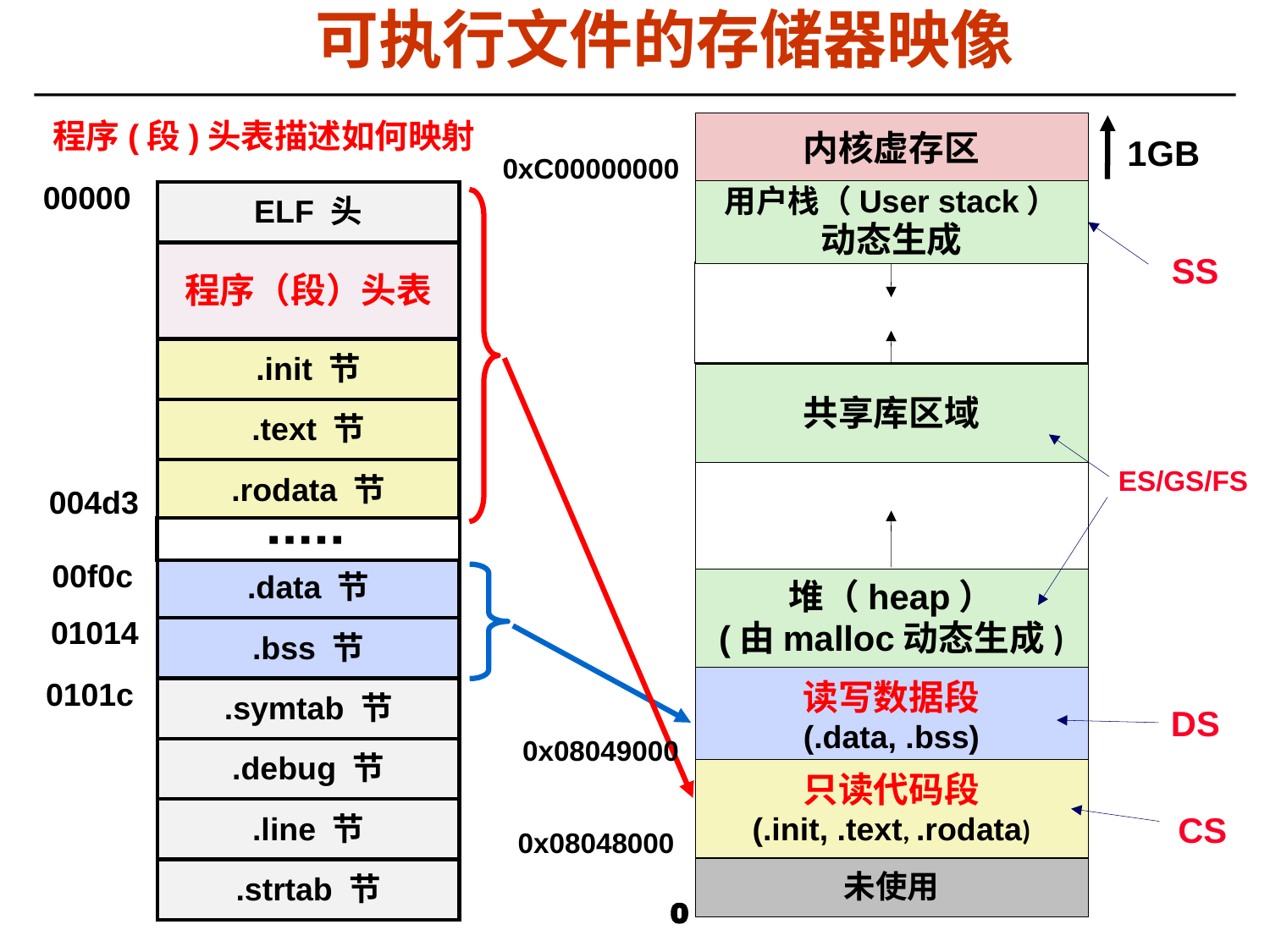

可执行文件的存储器映像
程序(段)头表描述如何映射
内核虚存区

1GB
0xC00000000
00000
用户栈（User stack）
动态生成
ELF 头

程序（段）头表
SS

.init 节
共享库区域
.text 节

ES/GS/FS
.rodata 节

004d3

00f0c
.data 节

堆（heap）
(由malloc动态生成)
01014
.bss 节
读写数据段
(.data, .bss)
0101c
.symtab 节
DS

0x08049000
.debug 节
只读代码段
(.init, .text, .rodata)
.line 节
CS

0x08048000
未使用
.strtab 节
0